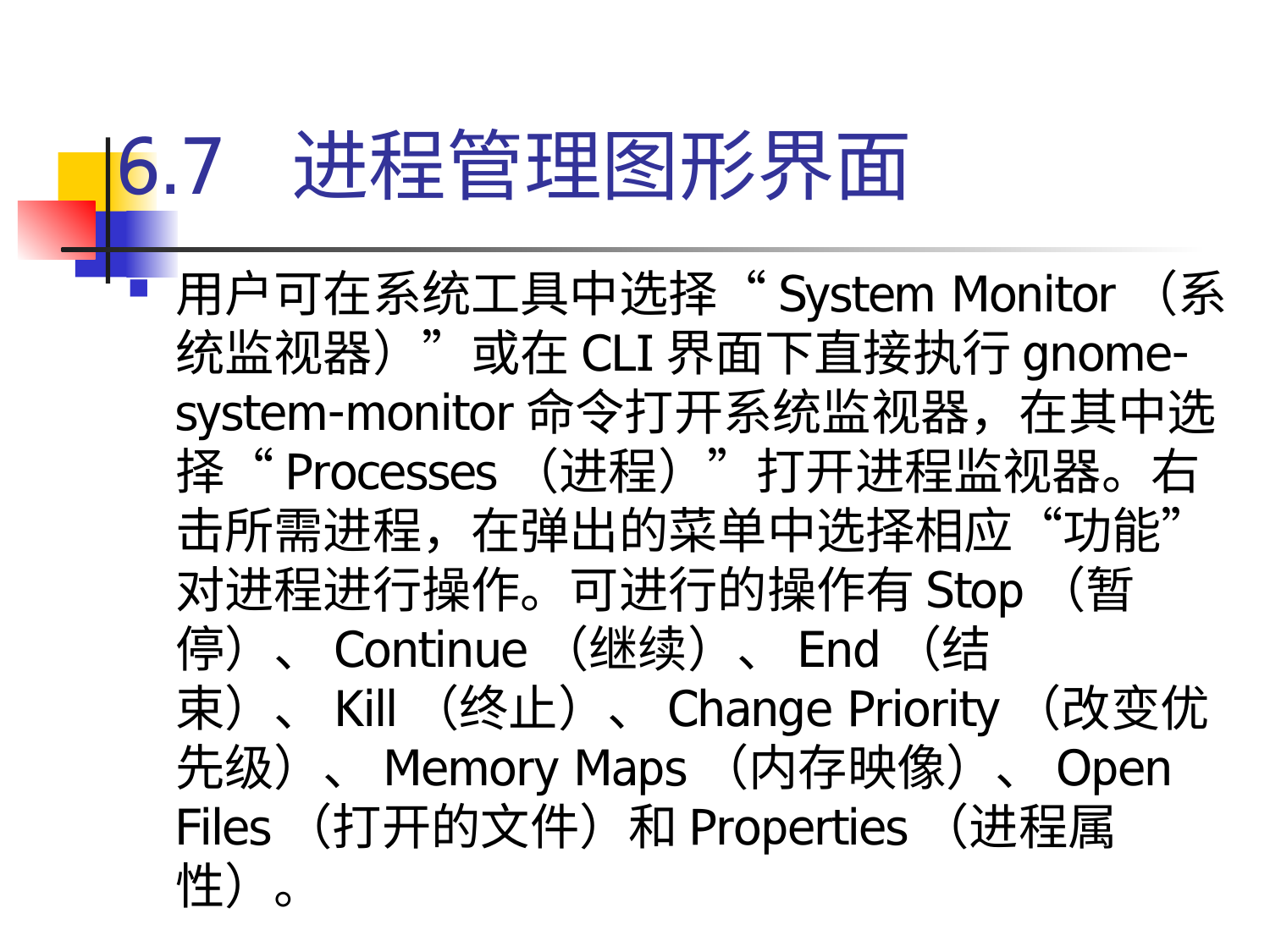

# 6.7  进程管理图形界面
用户可在系统工具中选择“System Monitor（系统监视器）”或在CLI界面下直接执行gnome-system-monitor命令打开系统监视器，在其中选择“Processes（进程）”打开进程监视器。右击所需进程，在弹出的菜单中选择相应“功能”对进程进行操作。可进行的操作有Stop（暂停）、Continue（继续）、End（结束）、Kill（终止）、Change Priority（改变优先级）、Memory Maps（内存映像）、Open Files（打开的文件）和Properties（进程属性）。